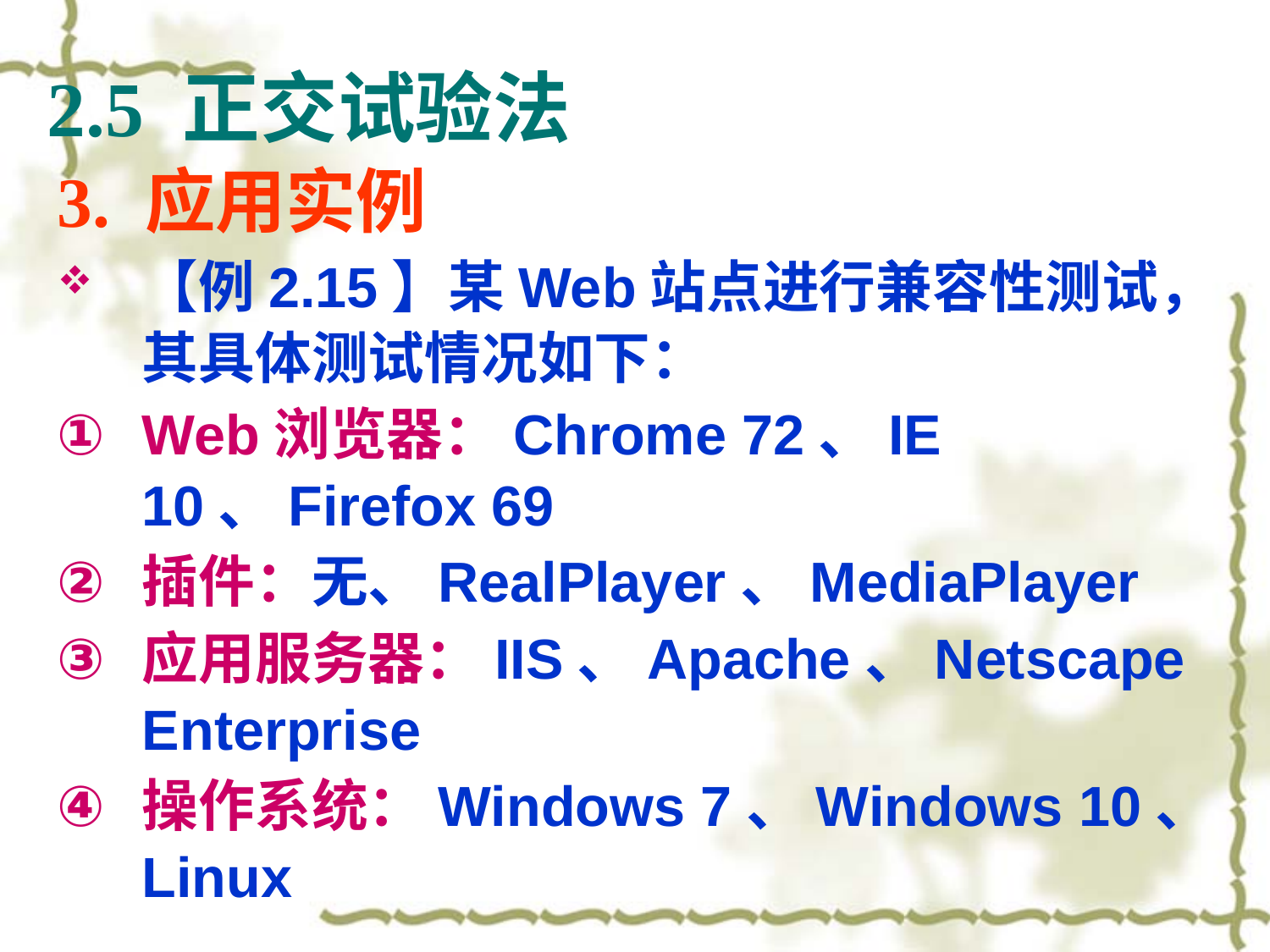

2.5 正交试验法
3. 应用实例
【例2.15】某Web站点进行兼容性测试，其具体测试情况如下：
Web浏览器：Chrome 72、IE 10、Firefox 69
插件：无、RealPlayer、MediaPlayer
应用服务器：IIS、Apache、Netscape Enterprise
操作系统：Windows 7、Windows 10、Linux